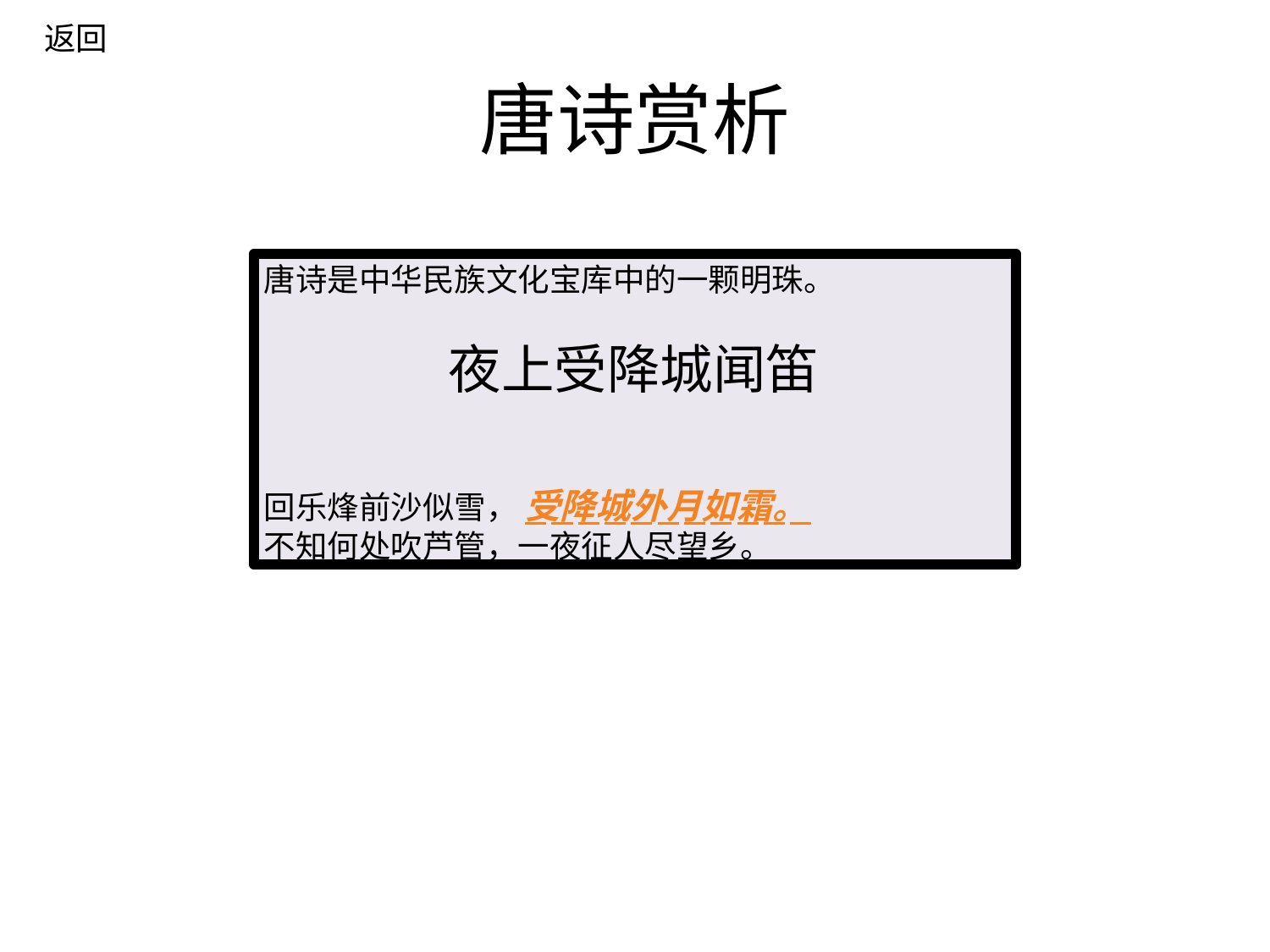

返回
# 唐诗赏析
唐诗是中华民族文化宝库中的一颗明珠。
夜上受降城闻笛
回乐烽前沙似雪， 受降城外月如霜。
不知何处吹芦管，一夜征人尽望乡。